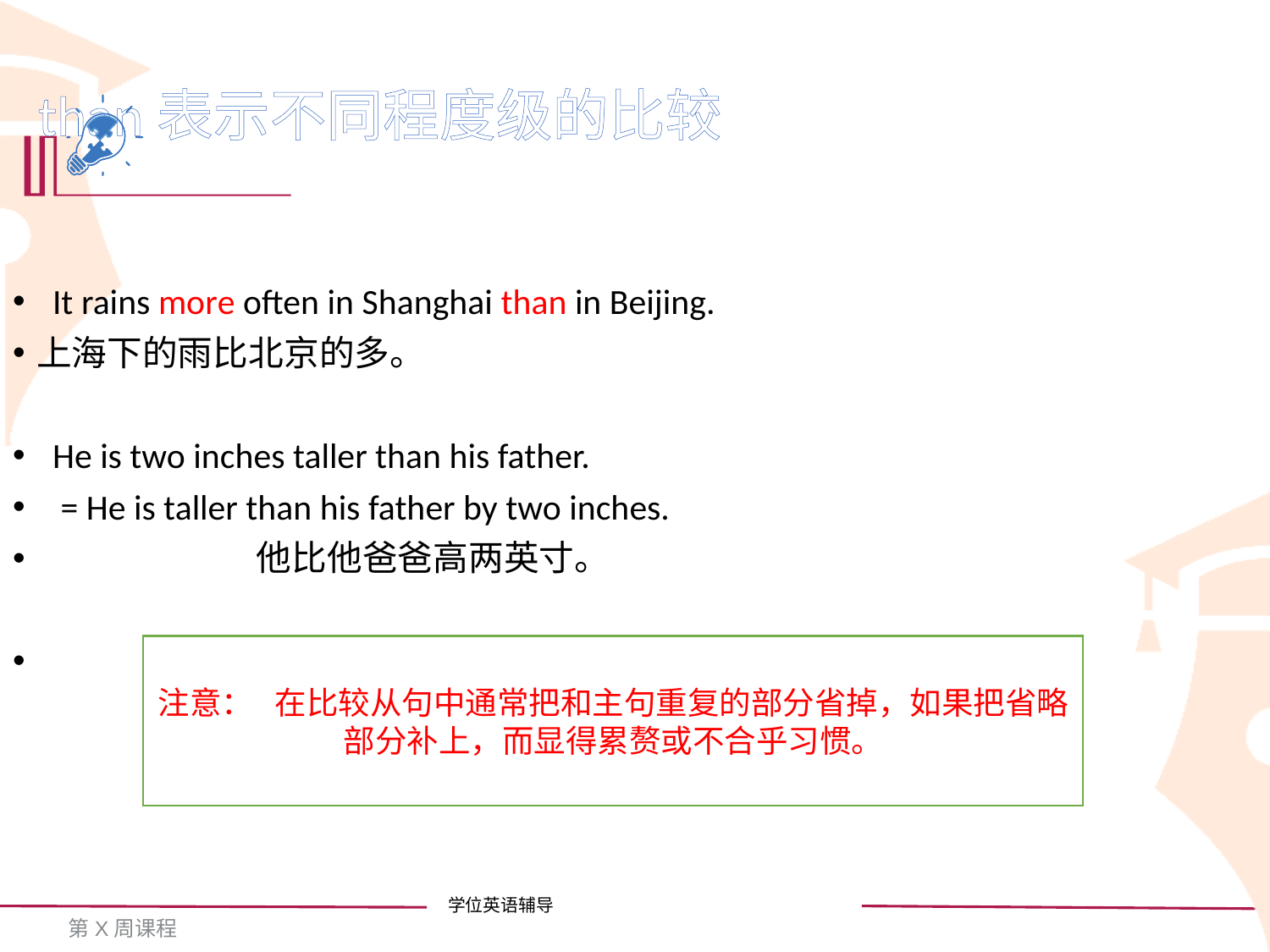

than表示不同程度级的比较

  It rains more often in Shanghai than in Beijing.
上海下的雨比北京的多。

  He is two inches taller than his father.
   = He is taller than his father by two inches.
                           他比他爸爸高两英寸。

注意：   在比较从句中通常把和主句重复的部分省掉，如果把省略部分补上，而显得累赘或不合乎习惯。